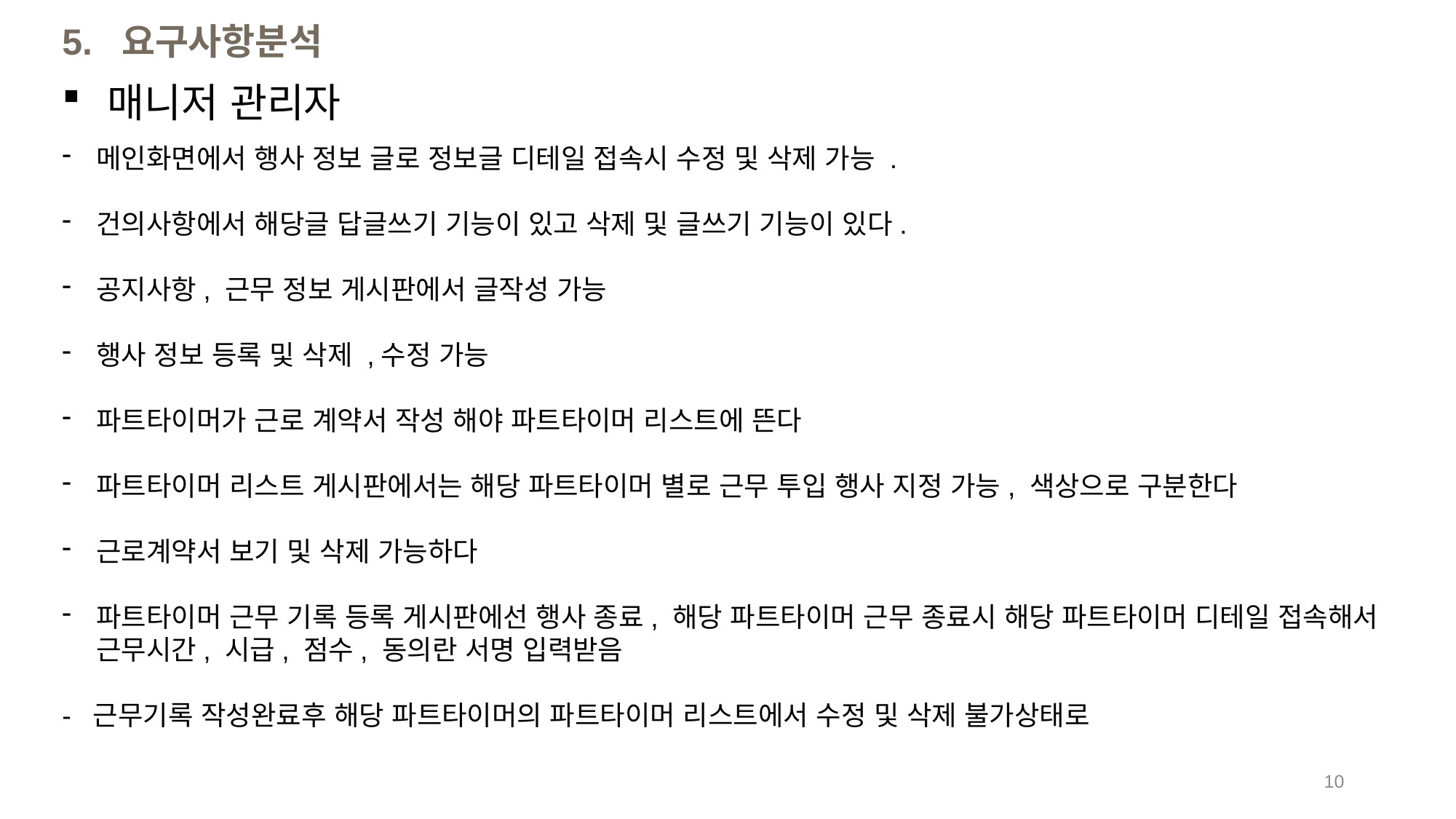

5.  요구사항분석
매니저 관리자
메인화면에서 행사 정보 글로 정보글 디테일 접속시 수정 및 삭제 가능 .

건의사항에서 해당글 답글쓰기 기능이 있고 삭제 및 글쓰기 기능이 있다.

공지사항, 근무 정보 게시판에서 글작성 가능

행사 정보 등록 및 삭제 ,수정 가능

파트타이머가 근로 계약서 작성 해야 파트타이머 리스트에 뜬다

파트타이머 리스트 게시판에서는 해당 파트타이머 별로 근무 투입 행사 지정 가능, 색상으로 구분한다

근로계약서 보기 및 삭제 가능하다

파트타이머 근무 기록 등록 게시판에선 행사 종료, 해당 파트타이머 근무 종료시 해당 파트타이머 디테일 접속해서 근무시간, 시급, 점수, 동의란 서명 입력받음

-  근무기록 작성완료후 해당 파트타이머의 파트타이머 리스트에서 수정 및 삭제 불가상태로

10